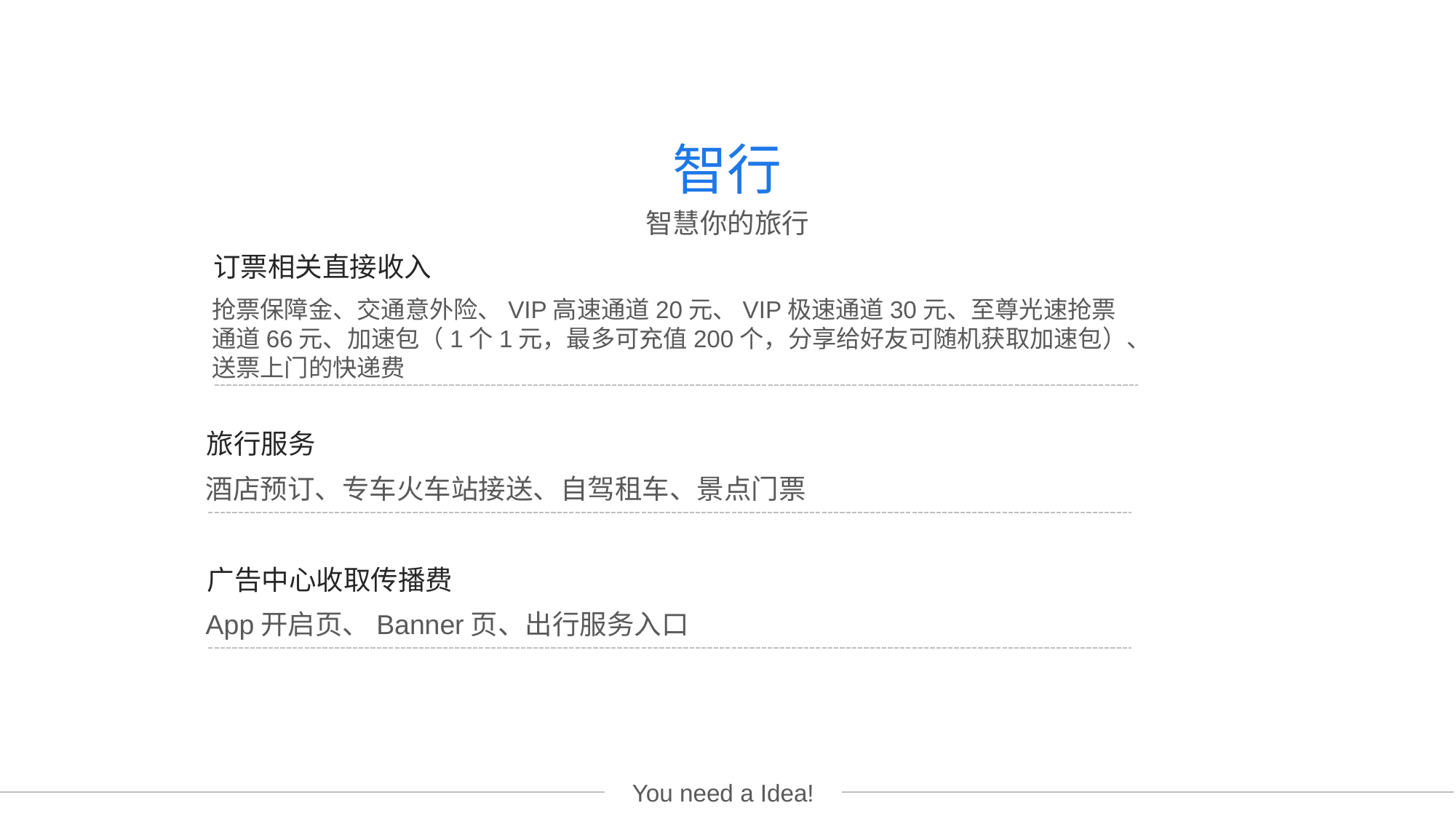

智行
智慧你的旅行
订票相关直接收入
抢票保障金、交通意外险、VIP高速通道20元、VIP极速通道30元、至尊光速抢票通道66元、加速包（1个1元，最多可充值200个，分享给好友可随机获取加速包）、送票上门的快递费
旅行服务
酒店预订、专车火车站接送、自驾租车、景点门票
广告中心收取传播费
App开启页、Banner页、出行服务入口
You need a Idea!